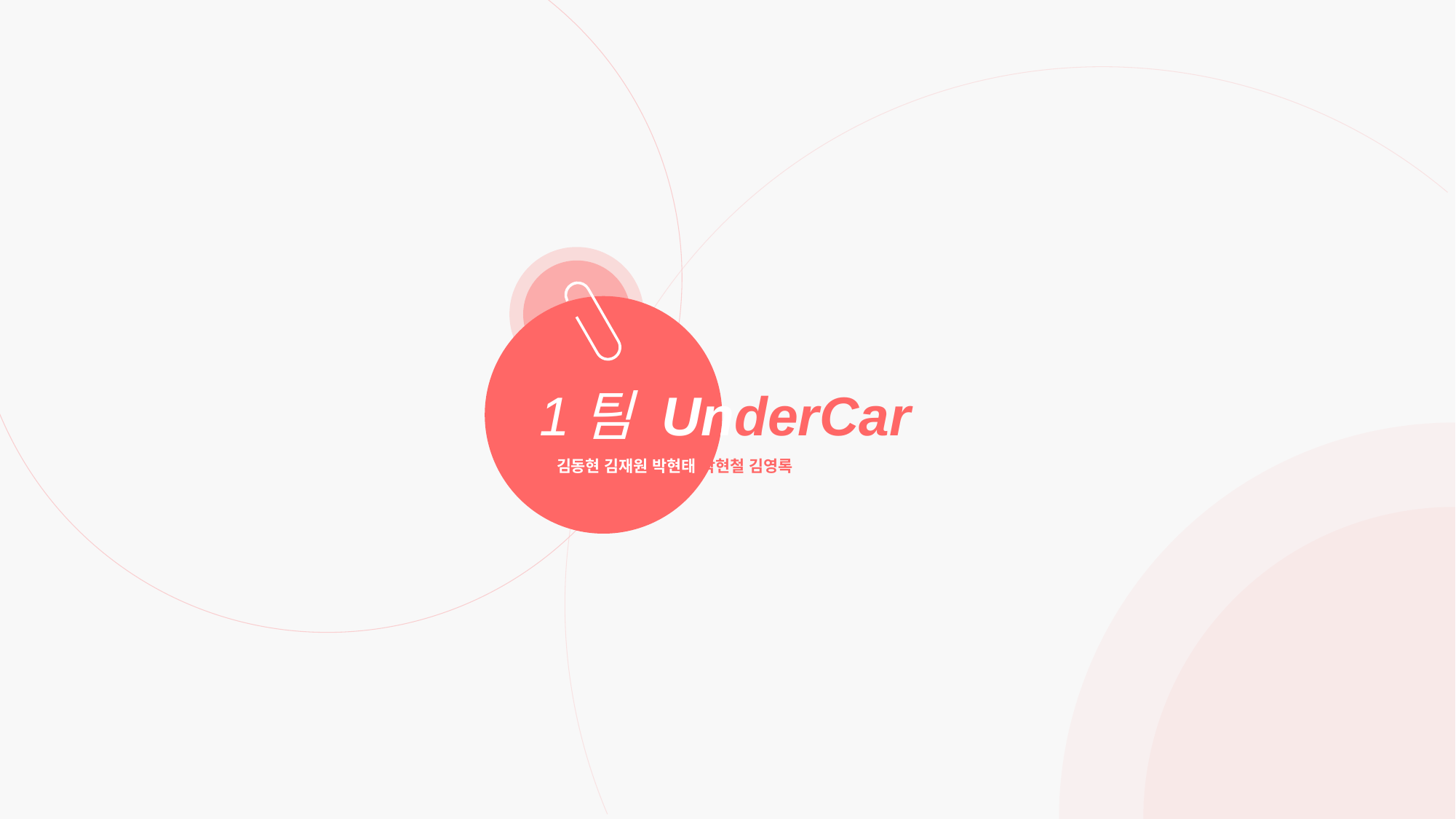

1팀 UnderCar
   김동현 김재원 박현태 박현철 김영록